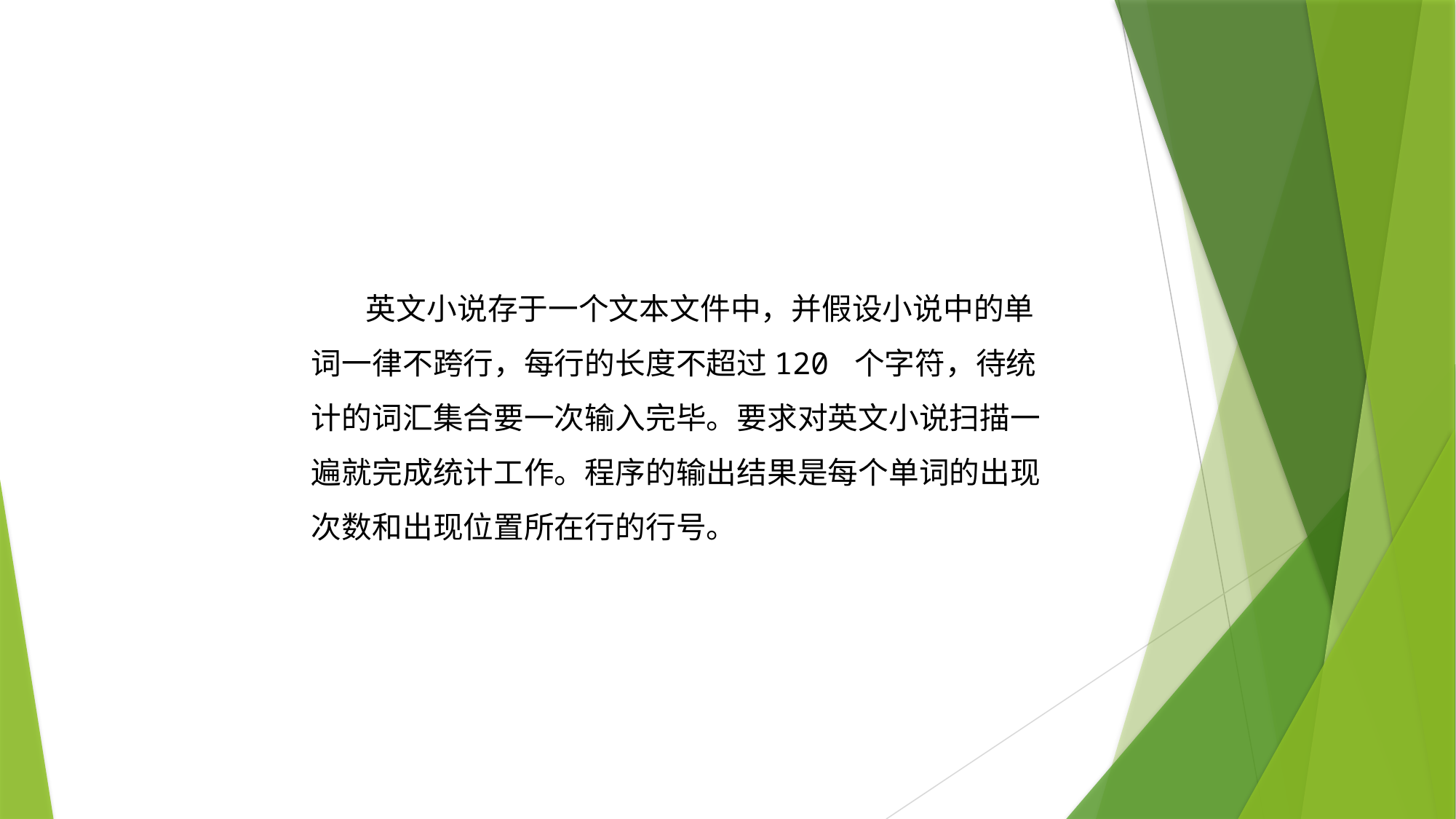

英文小说存于一个文本文件中，并假设小说中的单词一律不跨行，每行的长度不超过 120 个字符，待统计的词汇集合要一次输入完毕。要求对英文小说扫描一遍就完成统计工作。​程序的输出结果是每个单词的出现次数和出现位置所在行的行号。